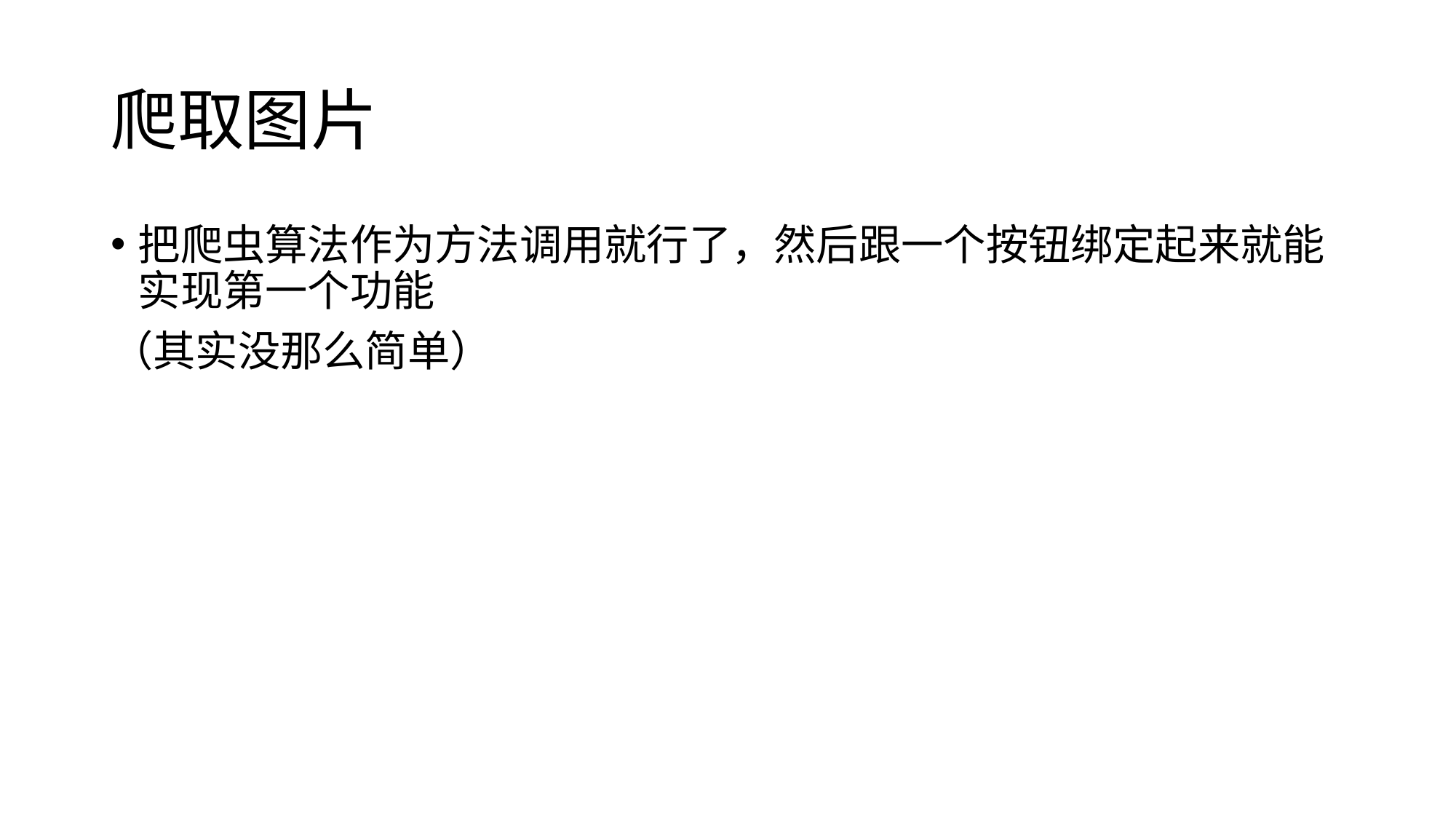

# 爬取图片
把爬虫算法作为方法调用就行了，然后跟一个按钮绑定起来就能实现第一个功能
（其实没那么简单）